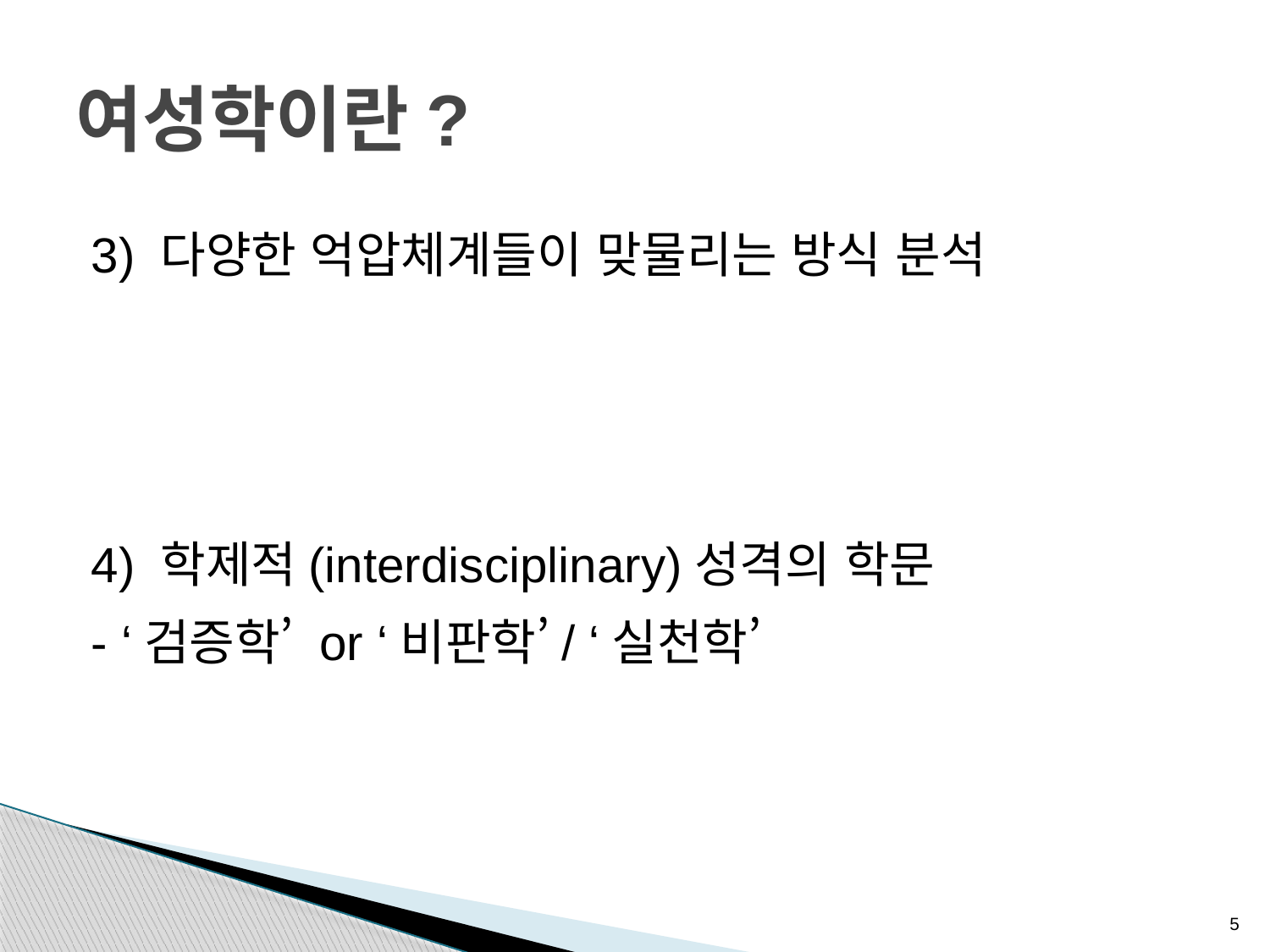

# 여성학이란?
3) 다양한 억압체계들이 맞물리는 방식 분석

4) 학제적(interdisciplinary)성격의 학문
- ‘검증학’ or ‘비판학’/ ‘실천학’

5